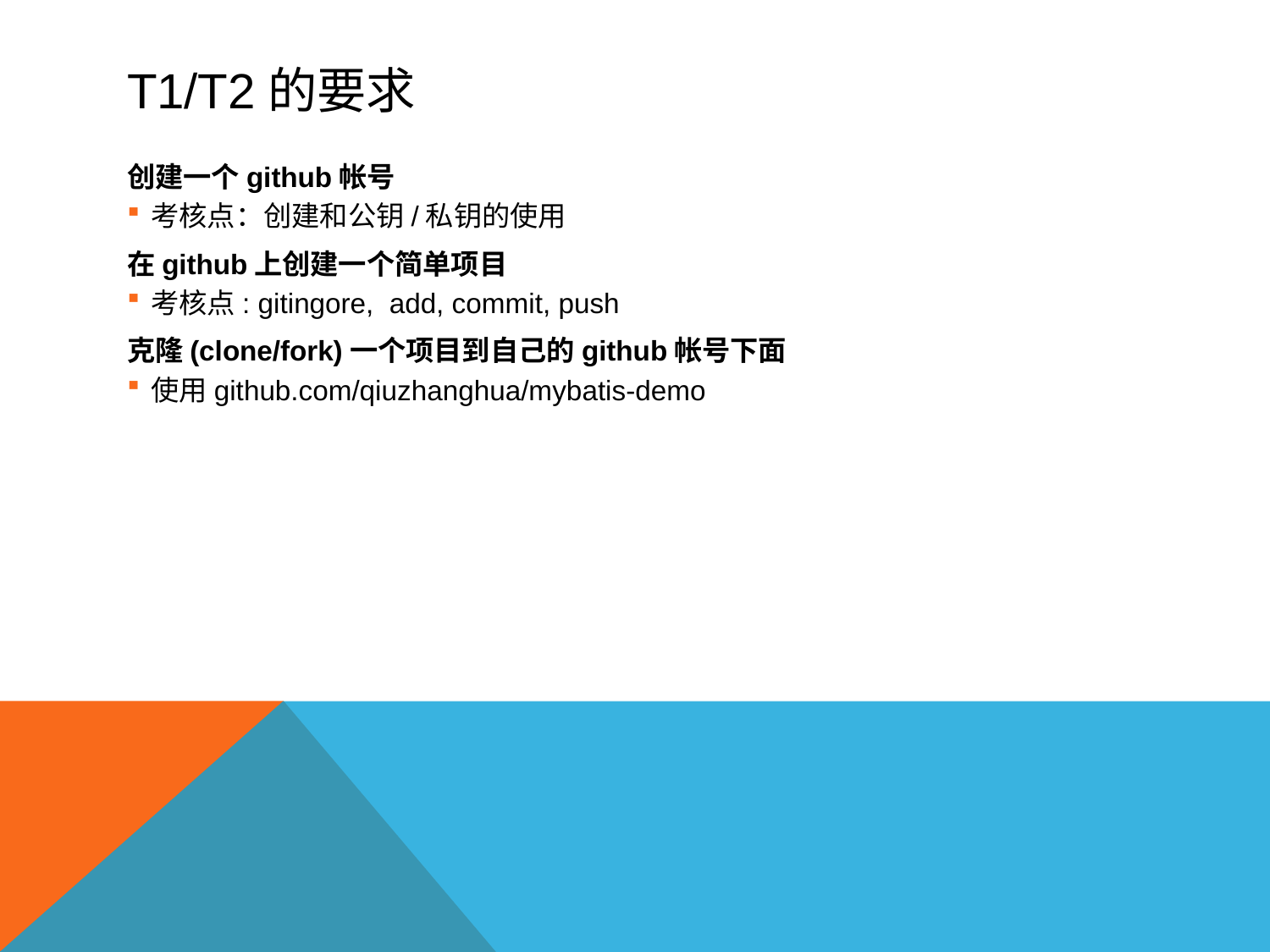

# T1/T2的要求
创建一个github帐号
考核点：创建和公钥/私钥的使用
在github上创建一个简单项目
考核点: gitingore,  add, commit, push
克隆(clone/fork)一个项目到自己的github帐号下面
使用github.com/qiuzhanghua/mybatis-demo